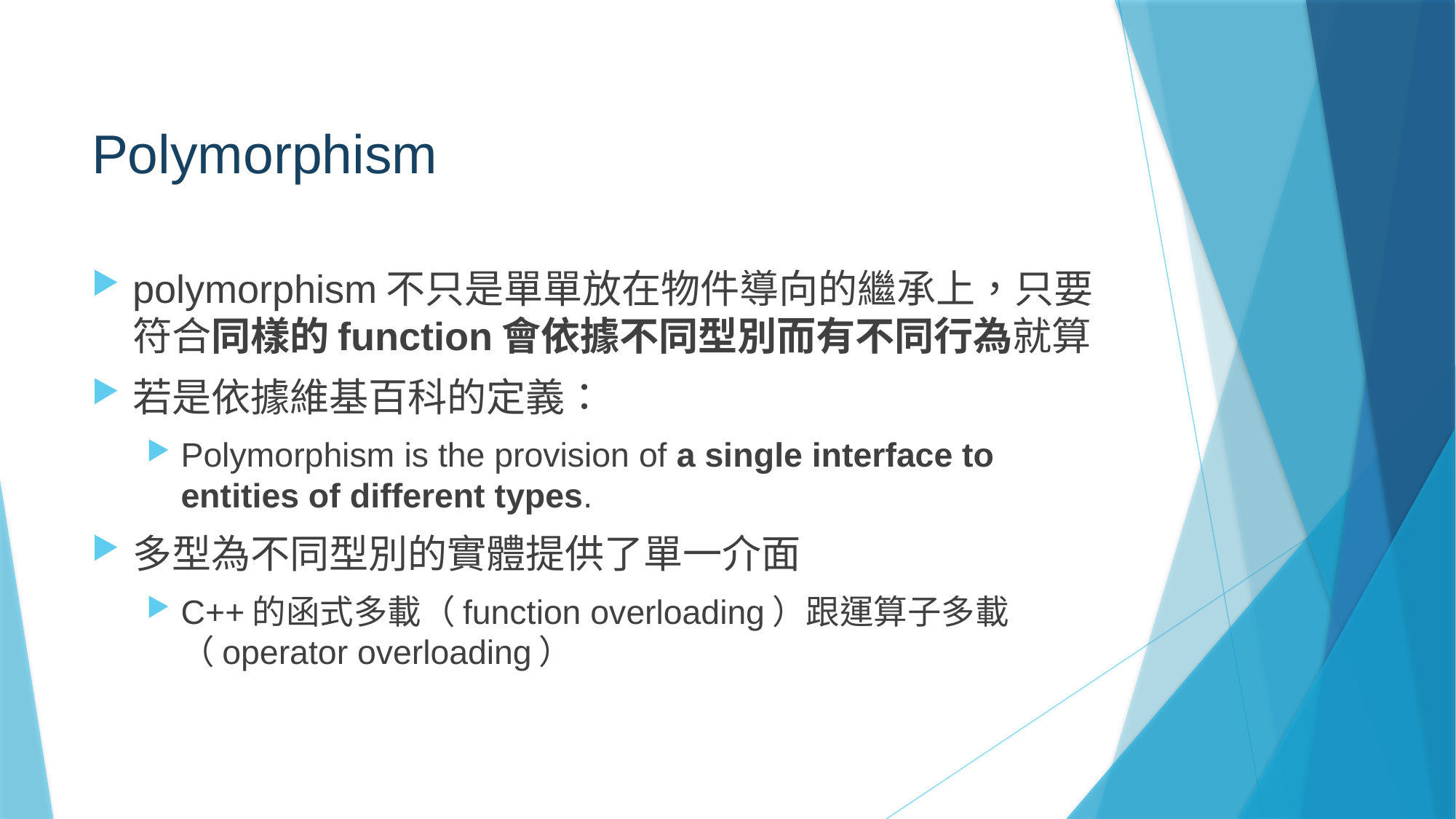

# Polymorphism
polymorphism不只是單單放在物件導向的繼承上，只要符合同樣的function會依據不同型別而有不同行為就算
若是依據維基百科的定義：
Polymorphism is the provision of a single interface to entities of different types.
多型為不同型別的實體提供了單一介面
C++的函式多載（function overloading）跟運算子多載（operator overloading）